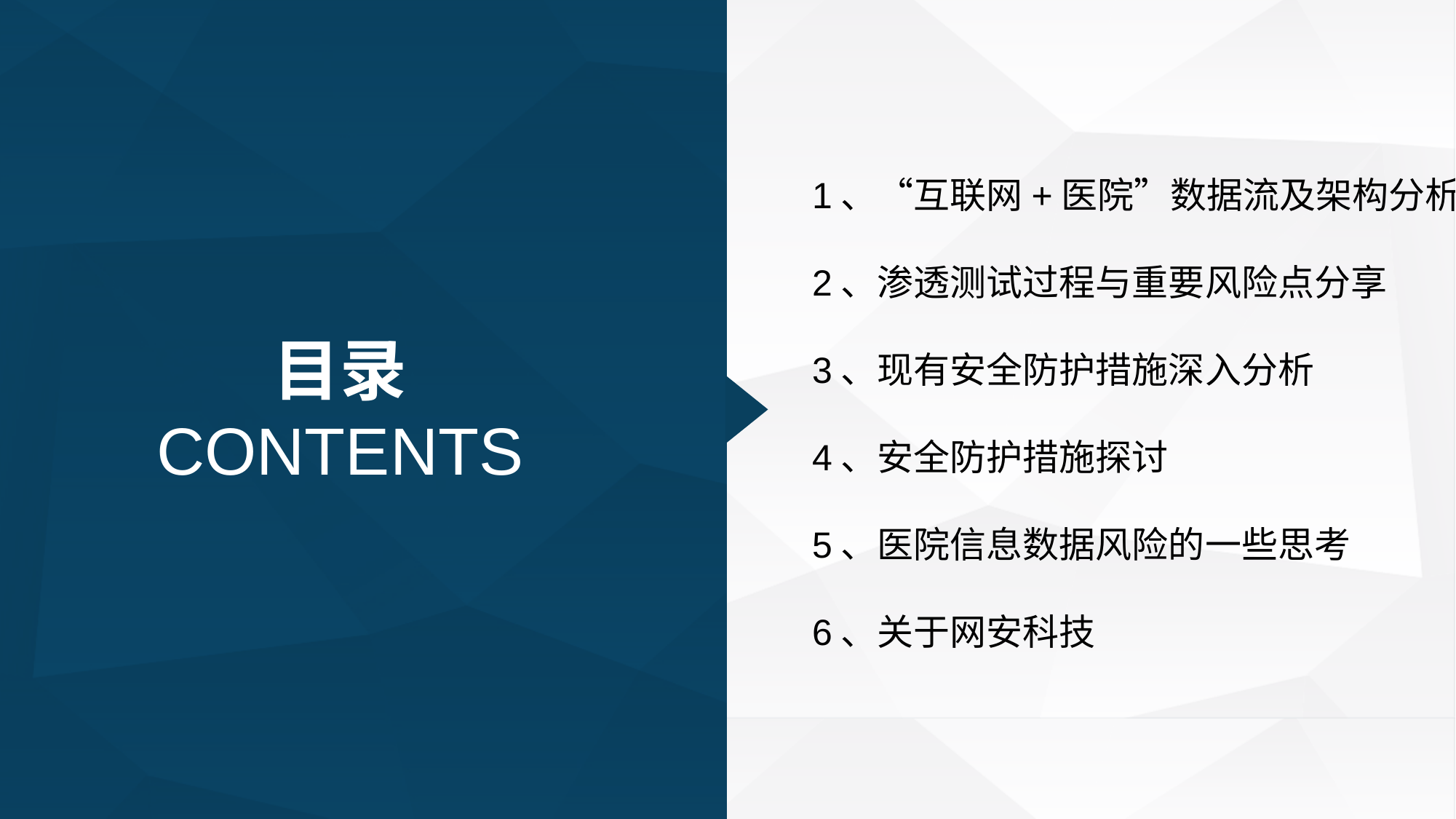

1、“互联网+医院”数据流及架构分析

2、渗透测试过程与重要风险点分享

3、现有安全防护措施深入分析

4、安全防护措施探讨

5、医院信息数据风险的一些思考

6、关于网安科技
目录
CONTENTS